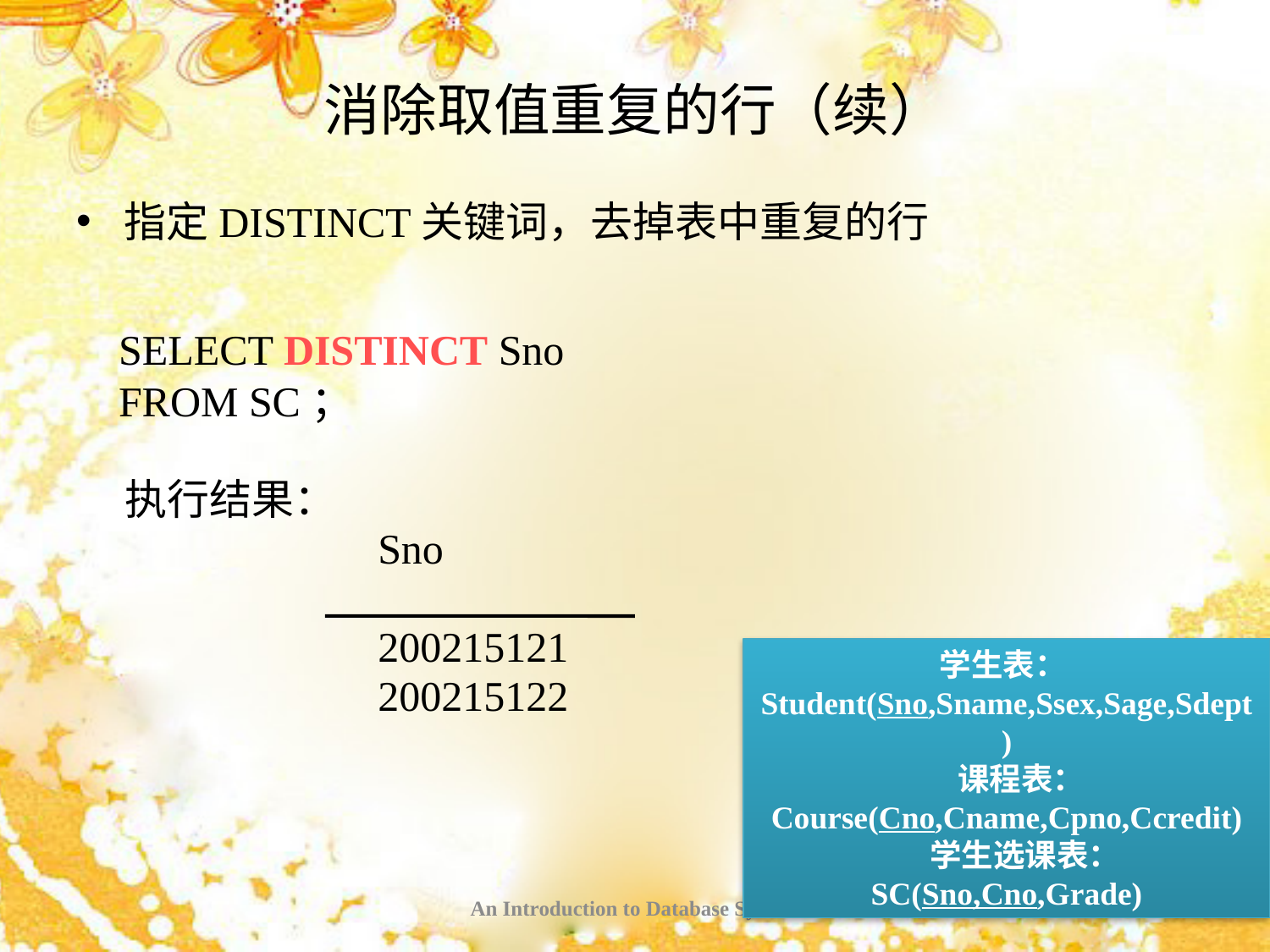

# 消除取值重复的行（续）
指定DISTINCT关键词，去掉表中重复的行

   SELECT DISTINCT Sno
    FROM SC；

    执行结果：
			Sno

			200215121
			200215122

学生表：Student(Sno,Sname,Ssex,Sage,Sdept)
    课程表：Course(Cno,Cname,Cpno,Ccredit)
    学生选课表：
SC(Sno,Cno,Grade)
An Introduction to Database System